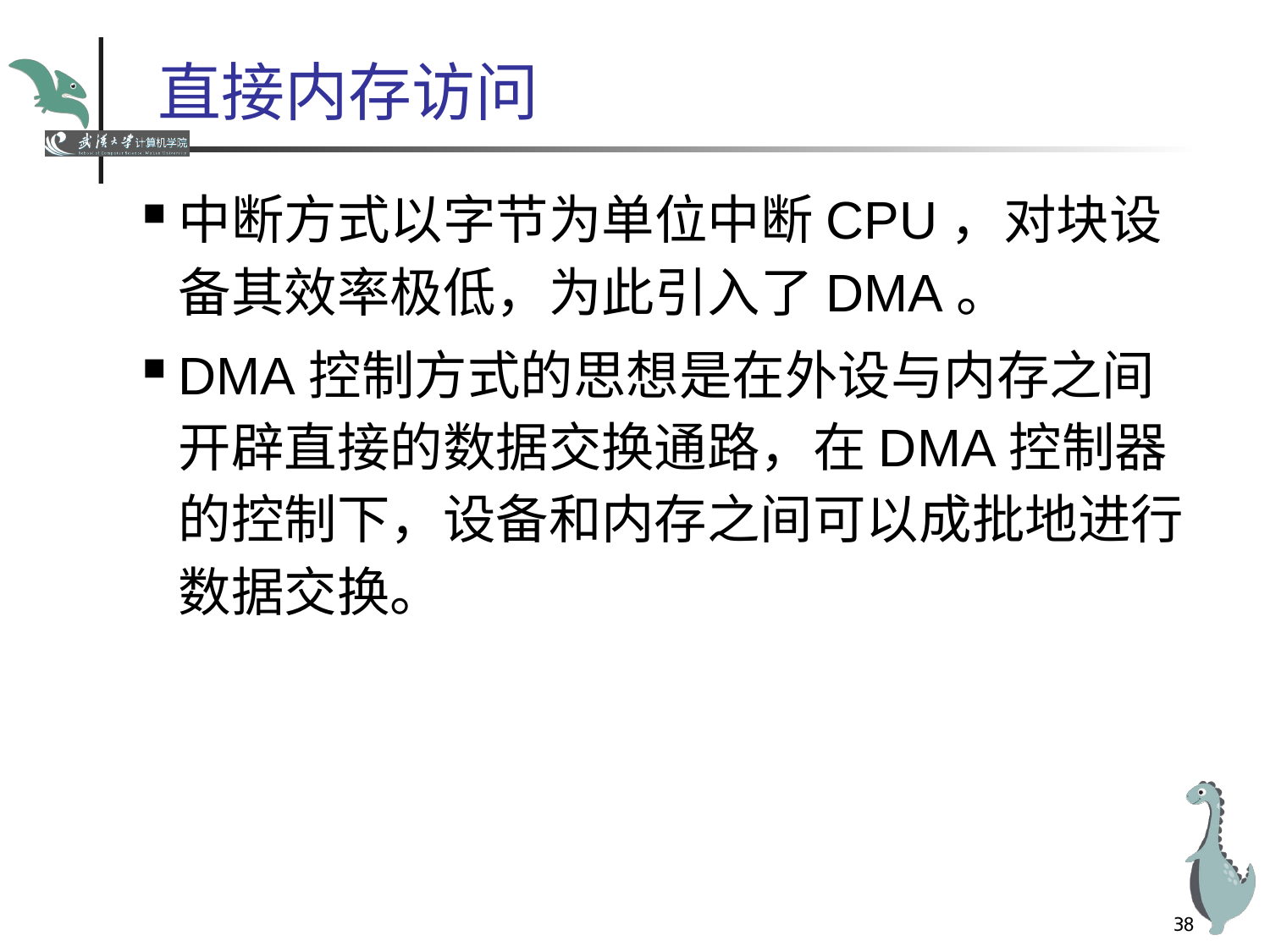

# 直接内存访问
中断方式以字节为单位中断CPU，对块设备其效率极低，为此引入了DMA。
DMA控制方式的思想是在外设与内存之间开辟直接的数据交换通路，在DMA控制器的控制下，设备和内存之间可以成批地进行数据交换。
38